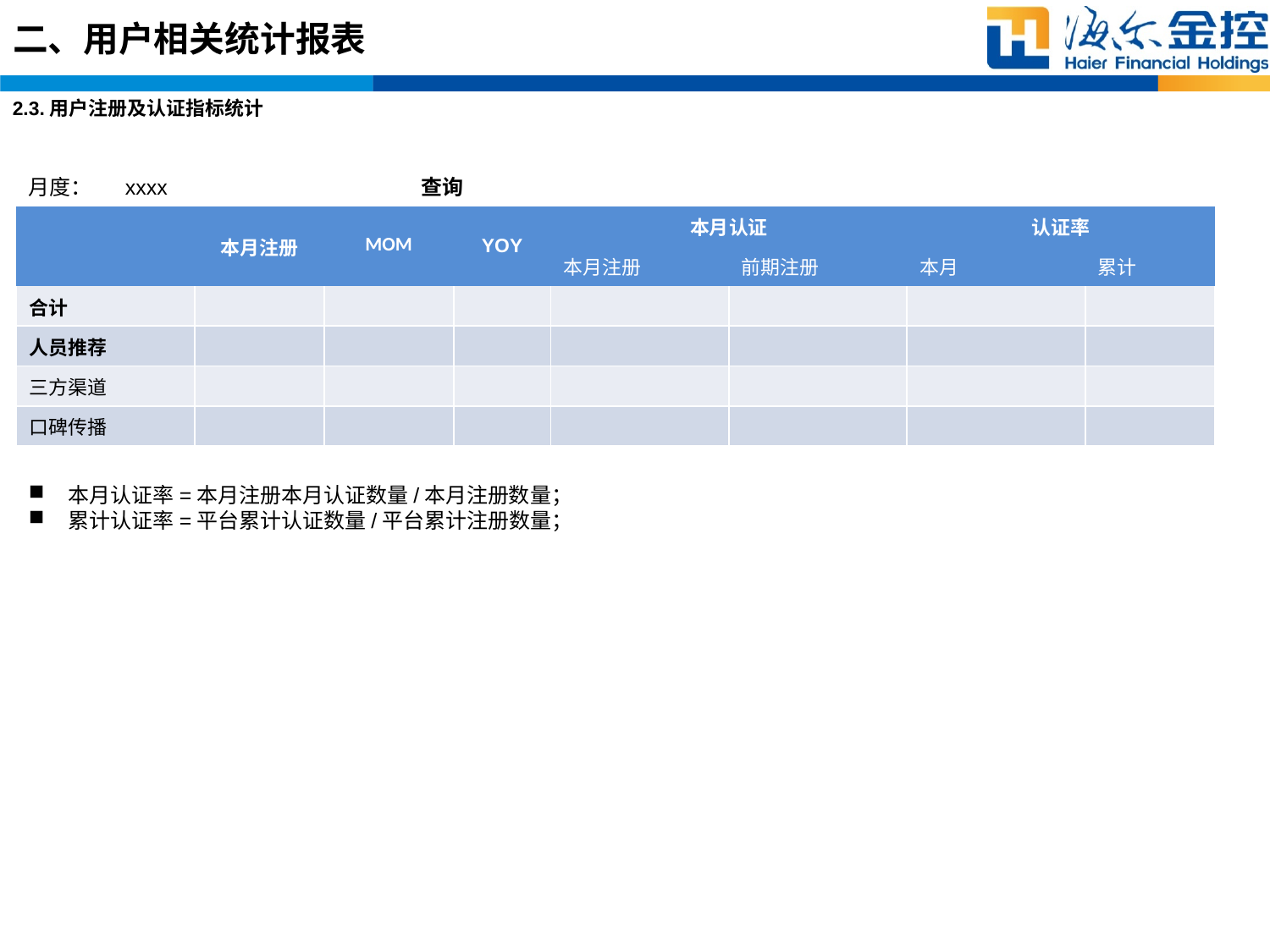

# 二、用户相关统计报表
2.3.用户注册及认证指标统计
月度：      xxxx
查询
|  | 本月注册 | MOM | YOY | 本月认证 |  | 认证率 |  |
| --- | --- | --- | --- | --- | --- | --- | --- |
|  |  |  |  | 本月注册 | 前期注册 | 本月 | 累计 |
| 合计 |  |  |  |  |  |  |  |
| 人员推荐 |  |  |  |  |  |  |  |
| 三方渠道 |  |  |  |  |  |  |  |
| 口碑传播 |  |  |  |  |  |  |  |
本月认证率=本月注册本月认证数量/本月注册数量；
累计认证率=平台累计认证数量/平台累计注册数量；